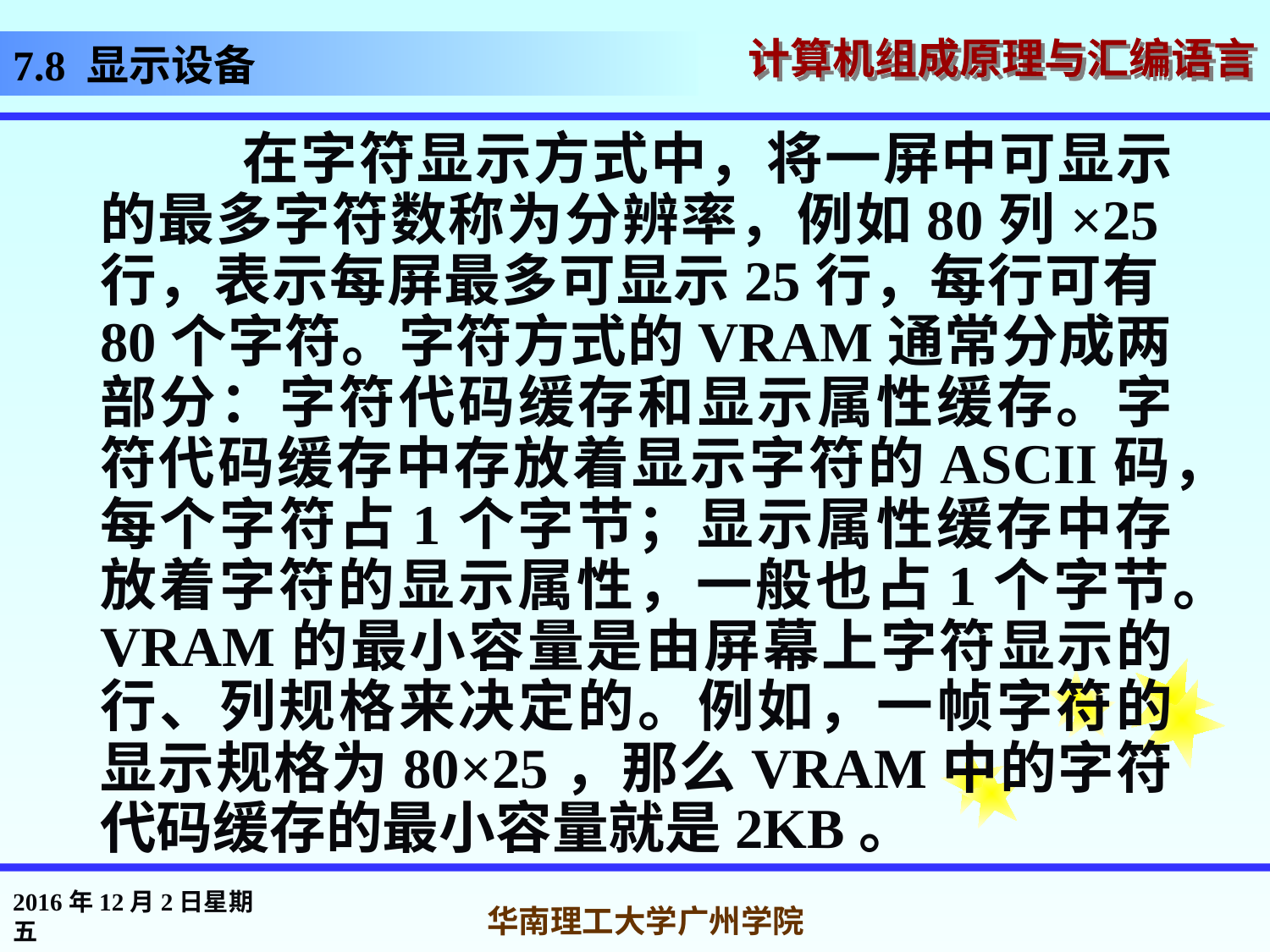

# 7.8 显示设备
            在字符显示方式中，将一屏中可显示的最多字符数称为分辨率，例如80列×25行，表示每屏最多可显示25行，每行可有80个字符。字符方式的VRAM通常分成两部分：字符代码缓存和显示属性缓存。字符代码缓存中存放着显示字符的ASCII码，每个字符占1个字节；显示属性缓存中存放着字符的显示属性，一般也占1个字节。VRAM的最小容量是由屏幕上字符显示的行、列规格来决定的。例如，一帧字符的显示规格为80×25，那么VRAM中的字符代码缓存的最小容量就是2KB。
2016年12月2日星期五
华南理工大学广州学院